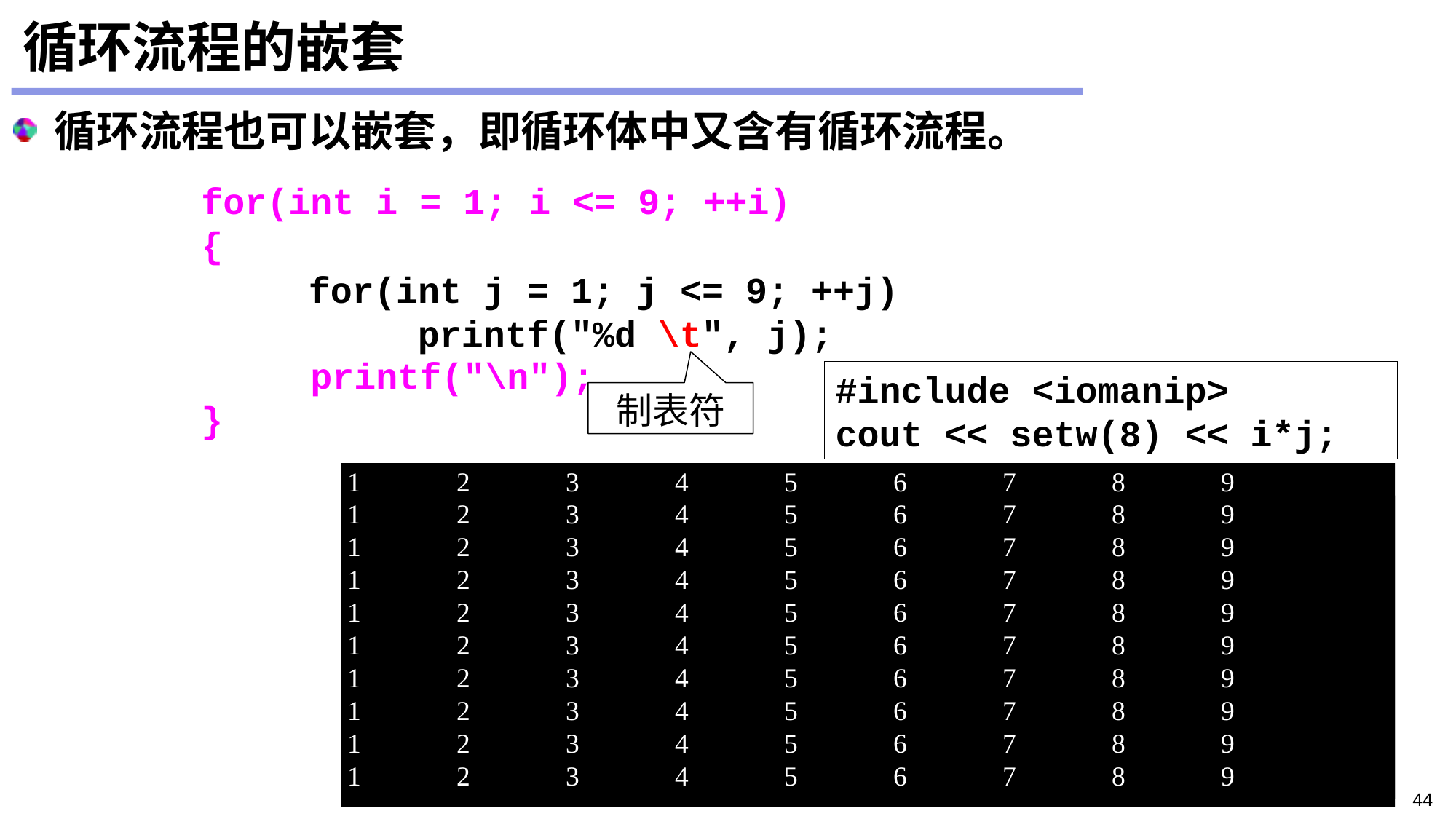

# 循环流程的嵌套
循环流程也可以嵌套，即循环体中又含有循环流程。

for(int i = 1; i <= 9; ++i)
{

	printf("\n");
}
for(int j = 1; j <= 9; ++j)
	printf("%d \t", j);
#include <iomanip>
cout << setw(8) << i*j;
 制表符
1	2	3	4	5	6	7	8	9

1	2	3	4	5	6	7	8	9
1	2	3	4	5	6	7	8	9
1	2	3	4	5	6	7	8	9
1	2	3	4	5	6	7	8	9
1	2	3	4	5	6	7	8	9
1	2	3	4	5	6	7	8	9
1	2	3	4	5	6	7	8	9
1	2	3	4	5	6	7	8	9
1	2	3	4	5	6	7	8	9
44